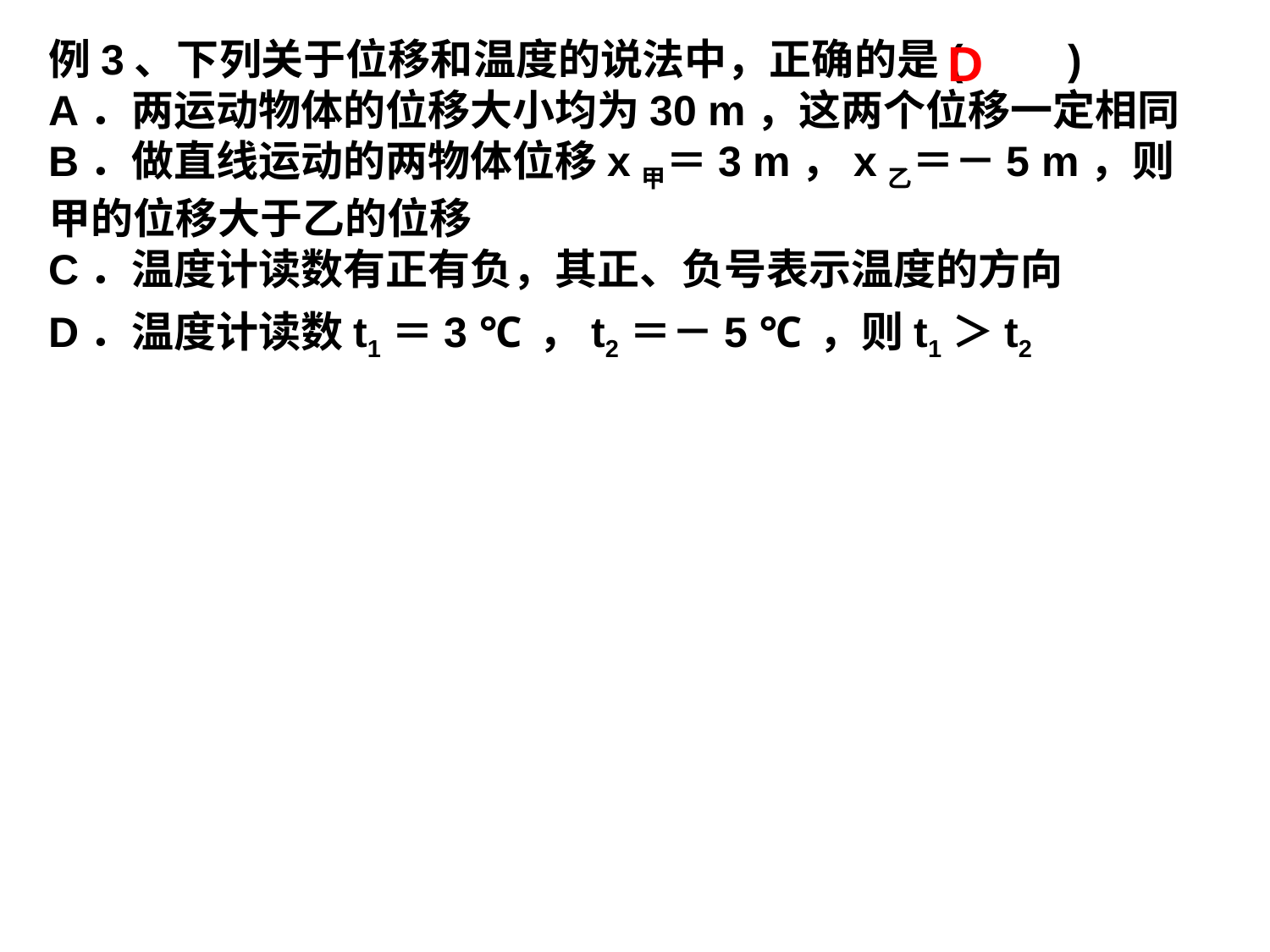

例3、下列关于位移和温度的说法中，正确的是(　　)A．两运动物体的位移大小均为30 m，这两个位移一定相同B．做直线运动的两物体位移x甲＝3 m，x乙＝－5 m，则甲的位移大于乙的位移C．温度计读数有正有负，其正、负号表示温度的方向D．温度计读数t1＝3 ℃，t2＝－5 ℃，则t1＞t2
D